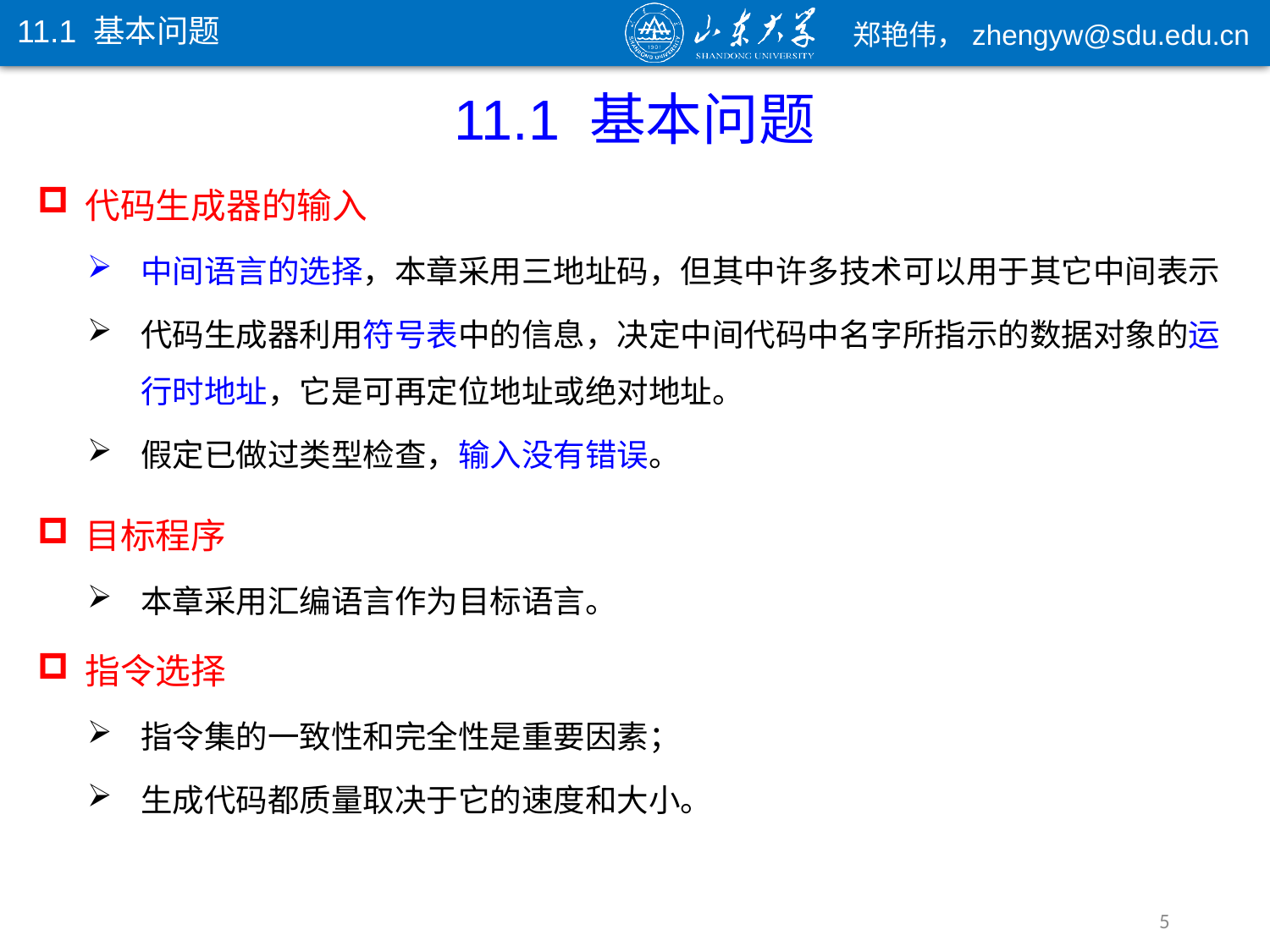

11.1 基本问题
11.1 基本问题
代码生成器的输入
中间语言的选择，本章采用三地址码，但其中许多技术可以用于其它中间表示
代码生成器利用符号表中的信息，决定中间代码中名字所指示的数据对象的运行时地址，它是可再定位地址或绝对地址。
假定已做过类型检查，输入没有错误。
目标程序
本章采用汇编语言作为目标语言。
指令选择
指令集的一致性和完全性是重要因素；
生成代码都质量取决于它的速度和大小。
5